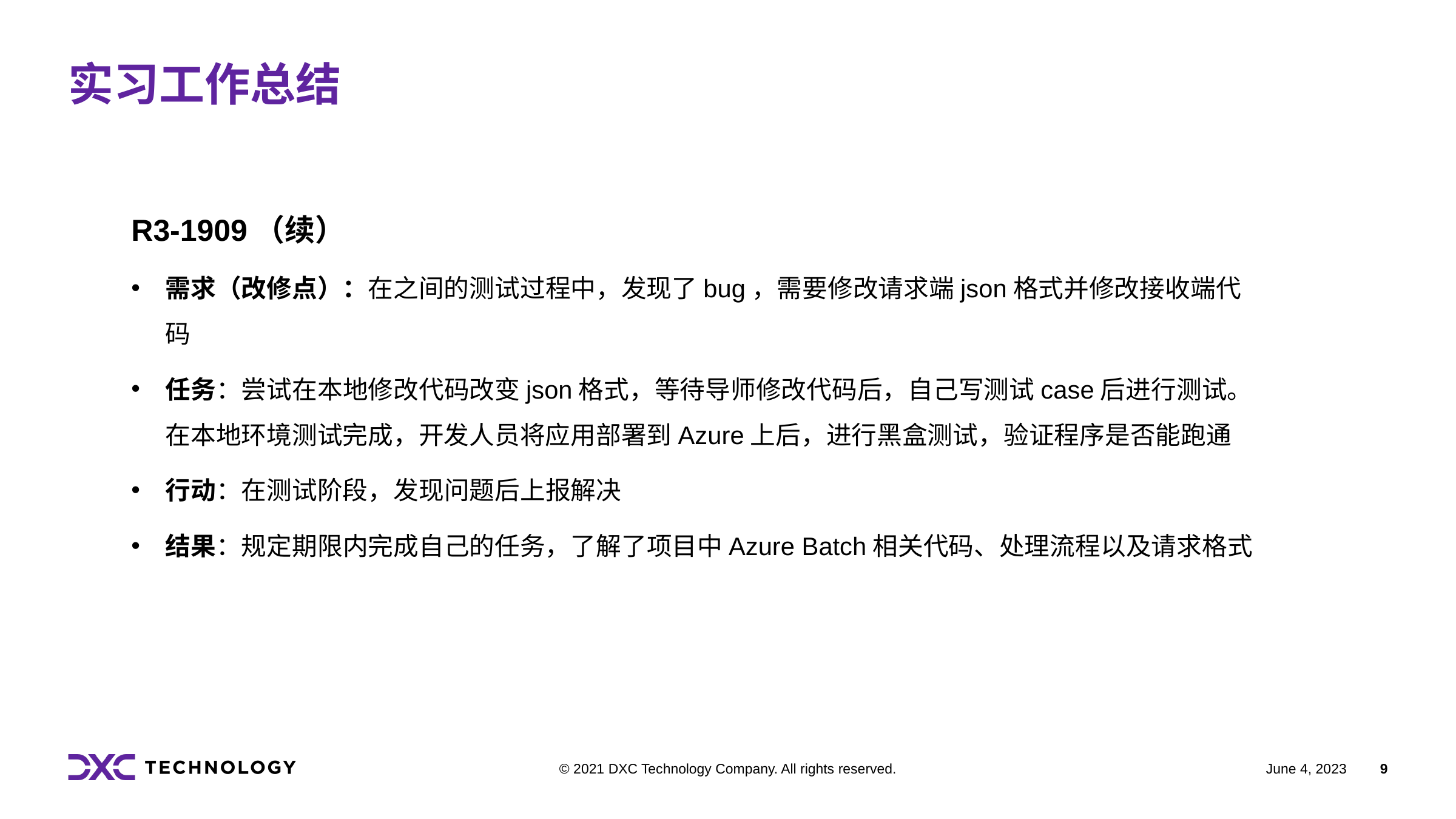

# 实习工作总结
R3-1909（续）
需求（改修点）：在之间的测试过程中，发现了bug，需要修改请求端json格式并修改接收端代码
任务：尝试在本地修改代码改变json格式，等待导师修改代码后，自己写测试case后进行测试。在本地环境测试完成，开发人员将应用部署到Azure上后，进行黑盒测试，验证程序是否能跑通
行动：在测试阶段，发现问题后上报解决
结果：规定期限内完成自己的任务，了解了项目中Azure Batch相关代码、处理流程以及请求格式